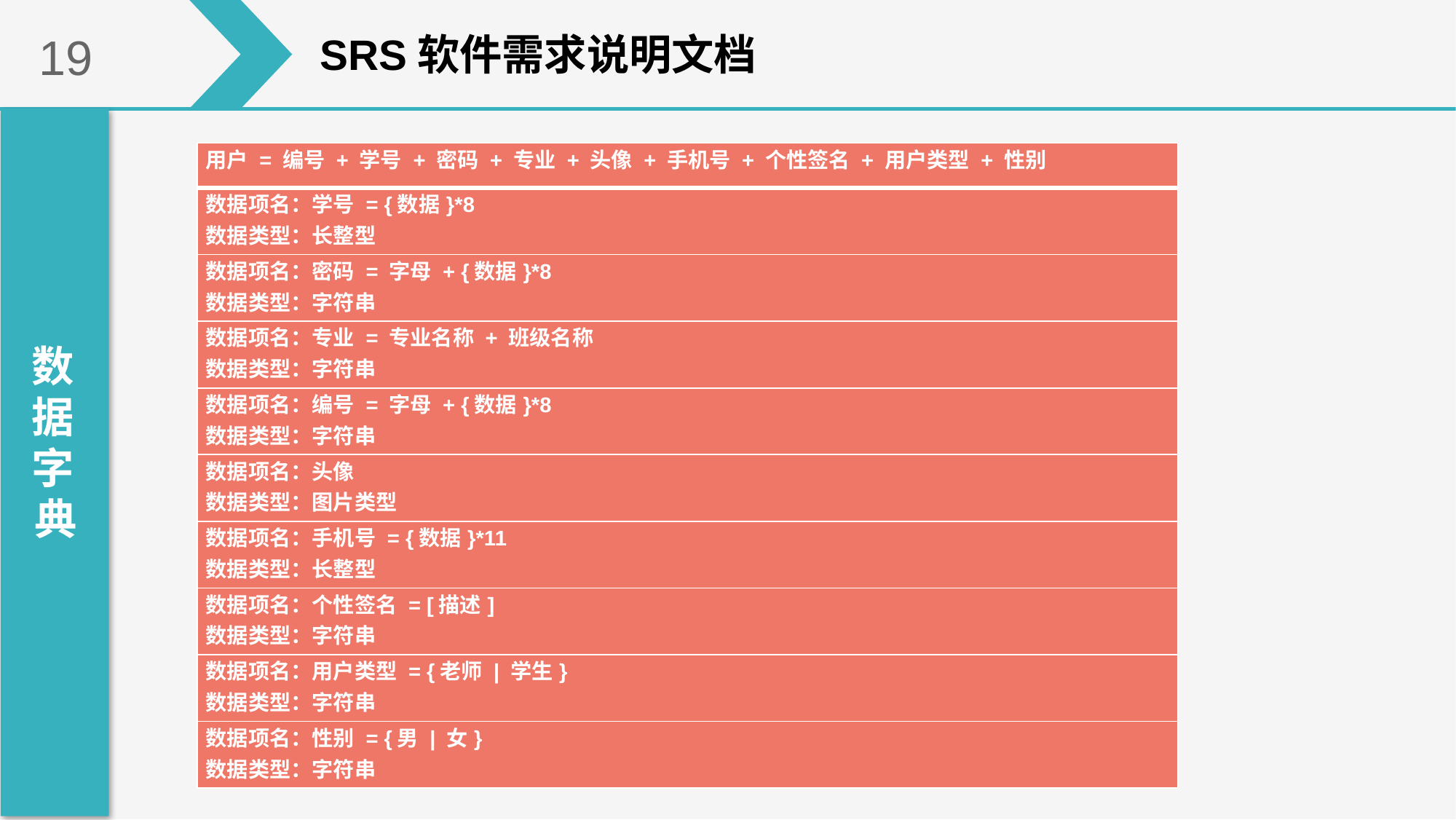

19
SRS软件需求说明文档

| 用户 = 编号 + 学号 + 密码 + 专业 + 头像 + 手机号 + 个性签名 + 用户类型 + 性别 |
| --- |
| 数据项名：学号 = {数据}\*8 数据类型：长整型 |
| 数据项名：密码 = 字母 + {数据}\*8 数据类型：字符串 |
| 数据项名：专业 = 专业名称 + 班级名称 数据类型：字符串 |
| 数据项名：编号 = 字母 + {数据}\*8 数据类型：字符串 |
| 数据项名：头像 数据类型：图片类型 |
| 数据项名：手机号 = {数据}\*11 数据类型：长整型 |
| 数据项名：个性签名 = [描述] 数据类型：字符串 |
| 数据项名：用户类型 = {老师 | 学生} 数据类型：字符串 |
| 数据项名：性别 = {男 | 女} 数据类型：字符串 |
数据字典